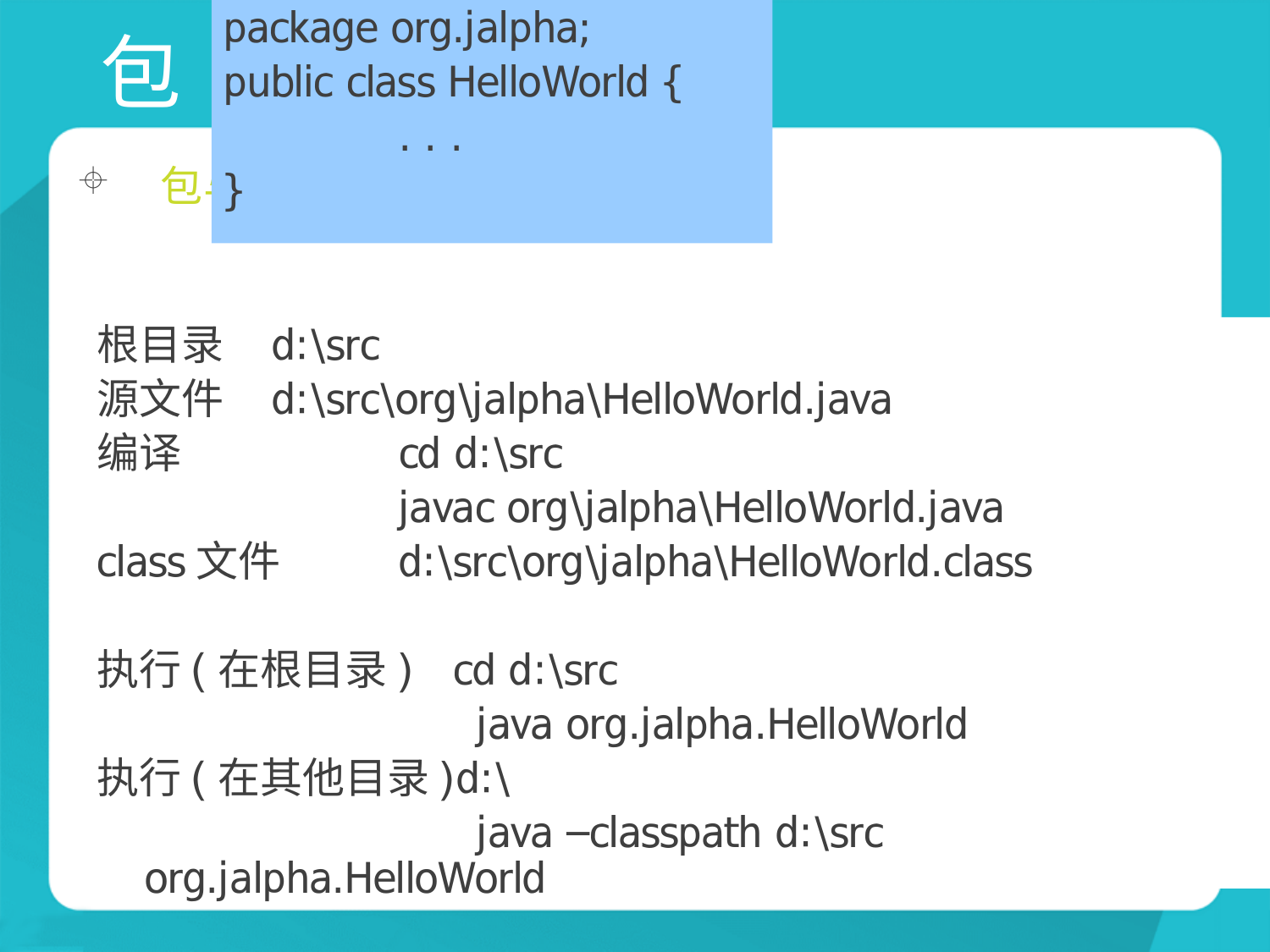

# 包 (package)
package org.jalpha;
public class HelloWorld {
		. . .
}
包与Java文件的对应关系

根目录	d:\src
源文件	d:\src\org\jalpha\HelloWorld.java
编译		cd d:\src
			javac org\jalpha\HelloWorld.java
class文件	d:\src\org\jalpha\HelloWorld.class

执行(在根目录)   cd d:\src
			      java org.jalpha.HelloWorld
执行(在其他目录)d:\
			      java –classpath d:\src org.jalpha.HelloWorld
50